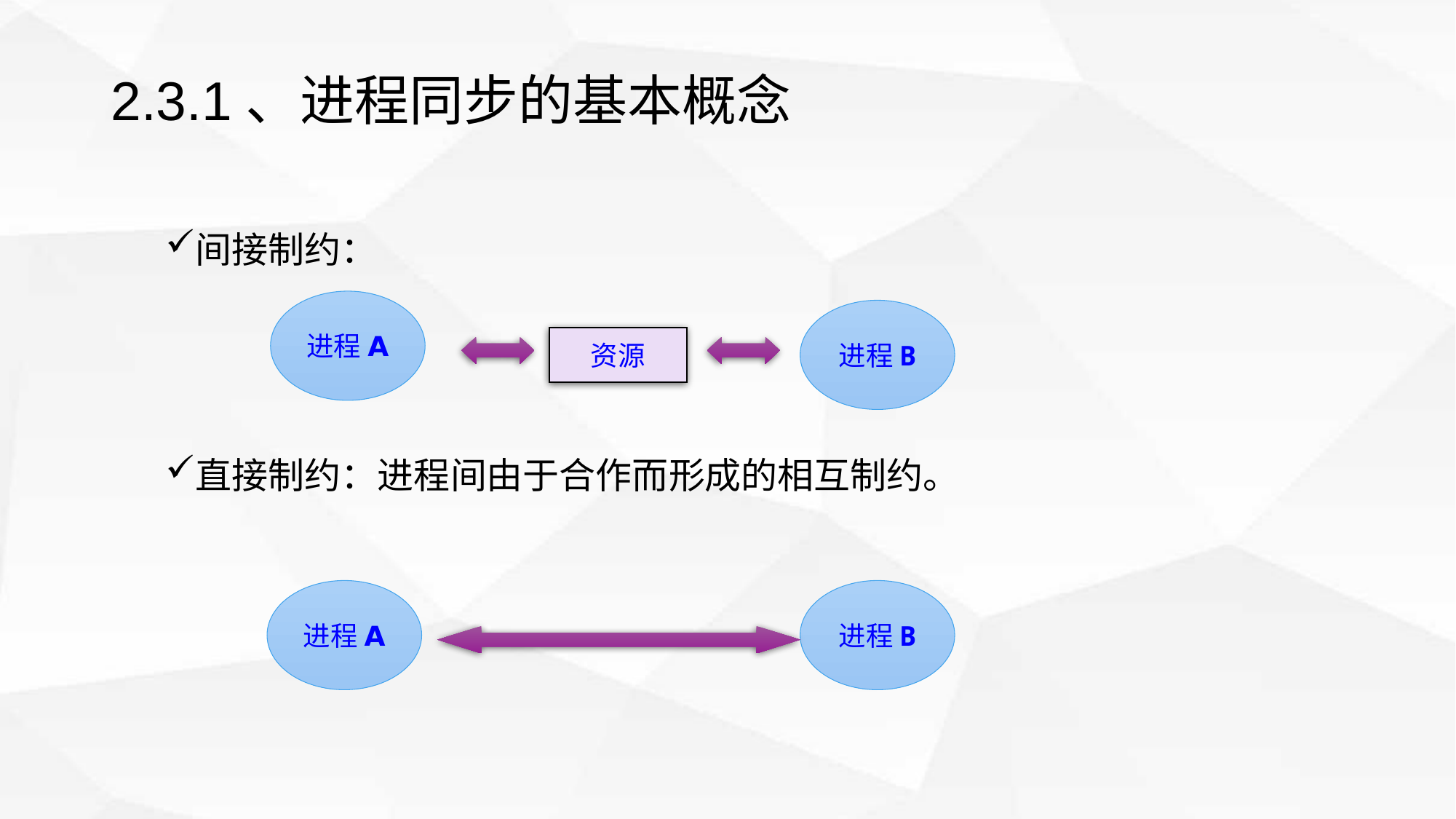

# 2.3.1、进程同步的基本概念
间接制约：

直接制约：进程间由于合作而形成的相互制约。
进程A
进程B
资源

进程A
进程B